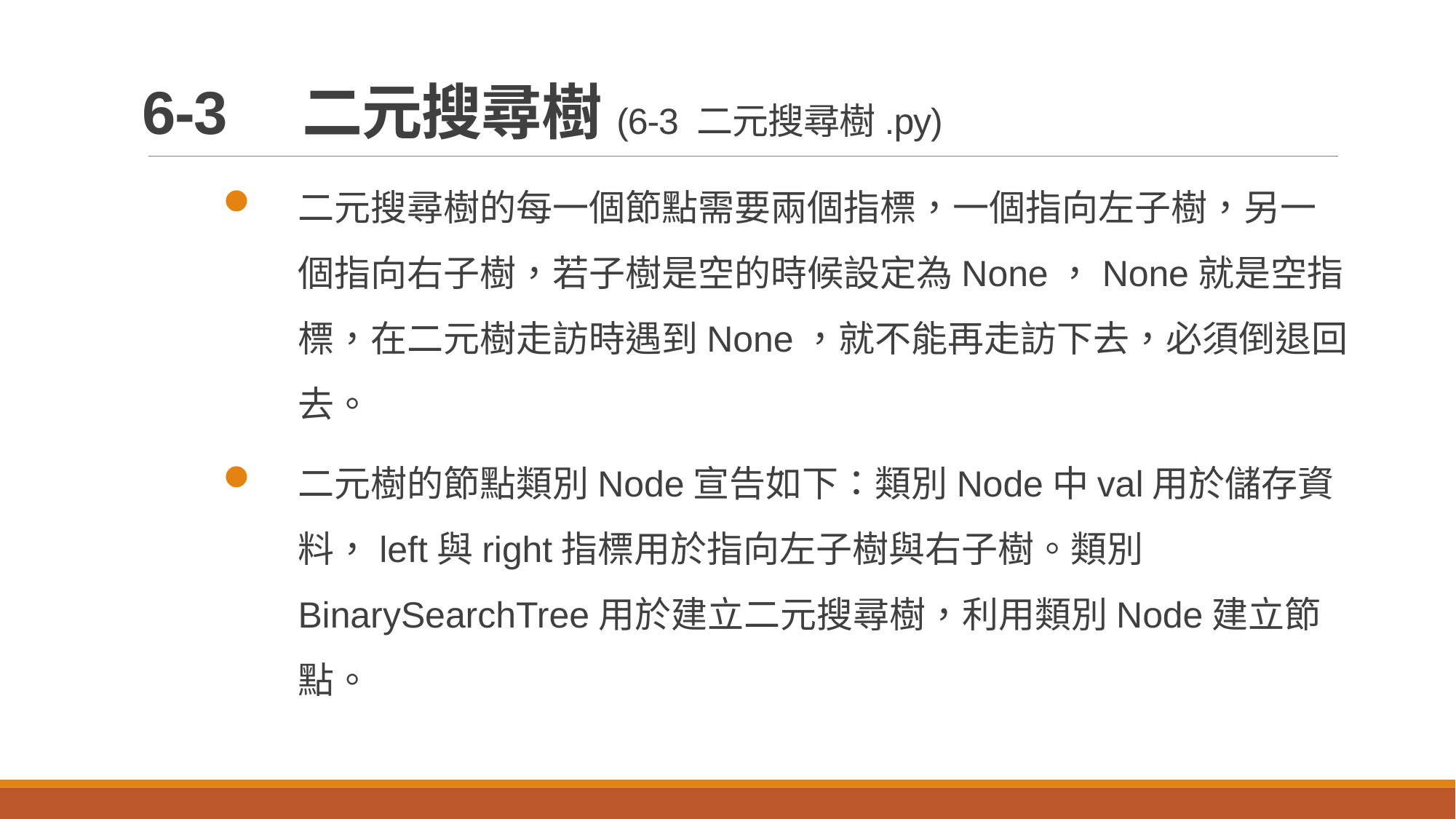

# 6-3　二元搜尋樹(6-3 二元搜尋樹.py)
二元搜尋樹的每一個節點需要兩個指標，一個指向左子樹，另一個指向右子樹，若子樹是空的時候設定為None，None就是空指標，在二元樹走訪時遇到None，就不能再走訪下去，必須倒退回去。
二元樹的節點類別Node宣告如下：類別Node中val用於儲存資料，left與right指標用於指向左子樹與右子樹。類別BinarySearchTree用於建立二元搜尋樹，利用類別Node建立節點。